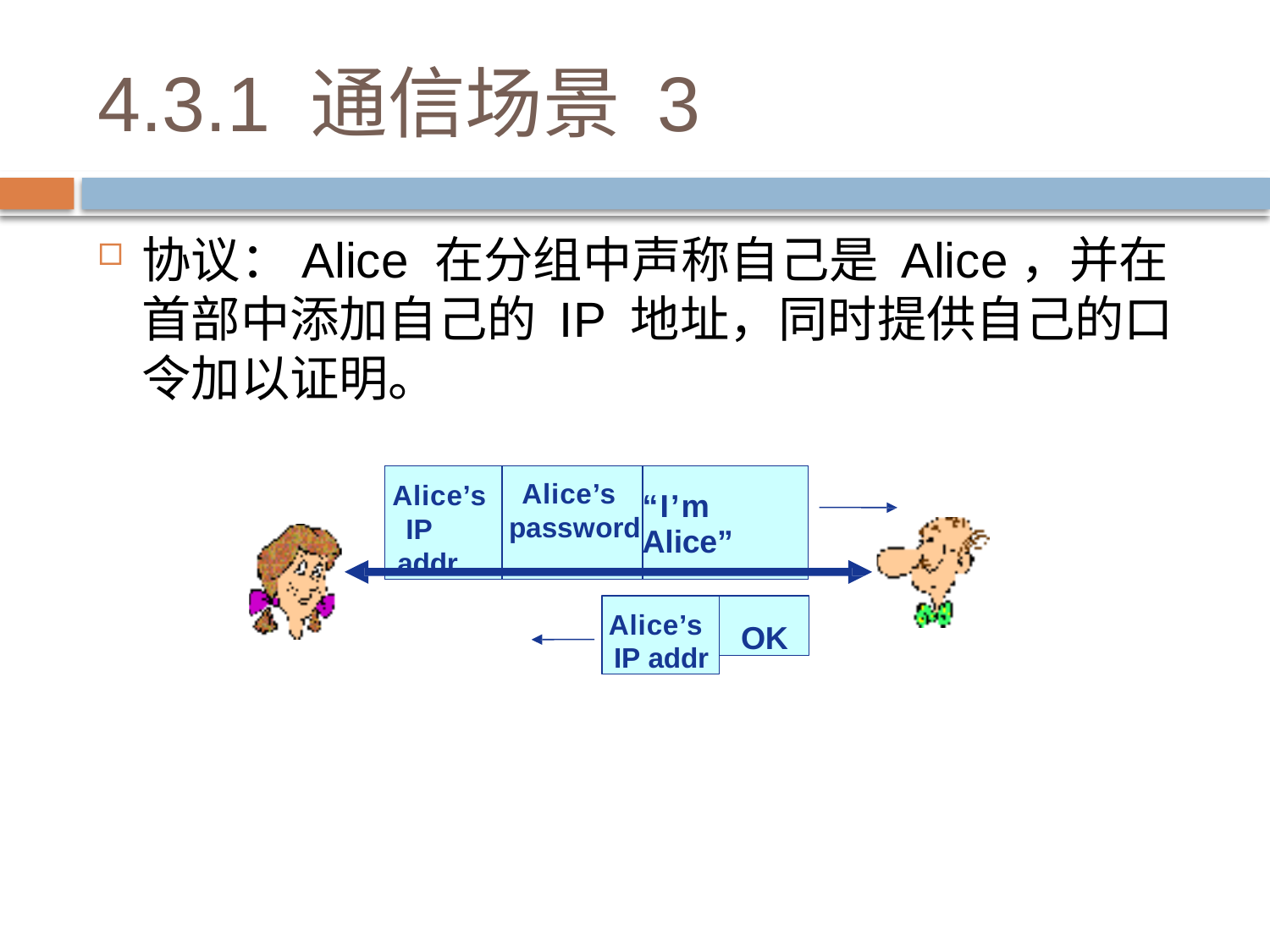

# 4.3.1 通信场景 3
协议：Alice 在分组中声称自己是 Alice，并在首部中添加自己的 IP 地址，同时提供自己的口令加以证明。
| Alice’s IP addr | Alice’s password | “I’m Alice” |
| --- | --- | --- |

Alice’s
IP addr
OK